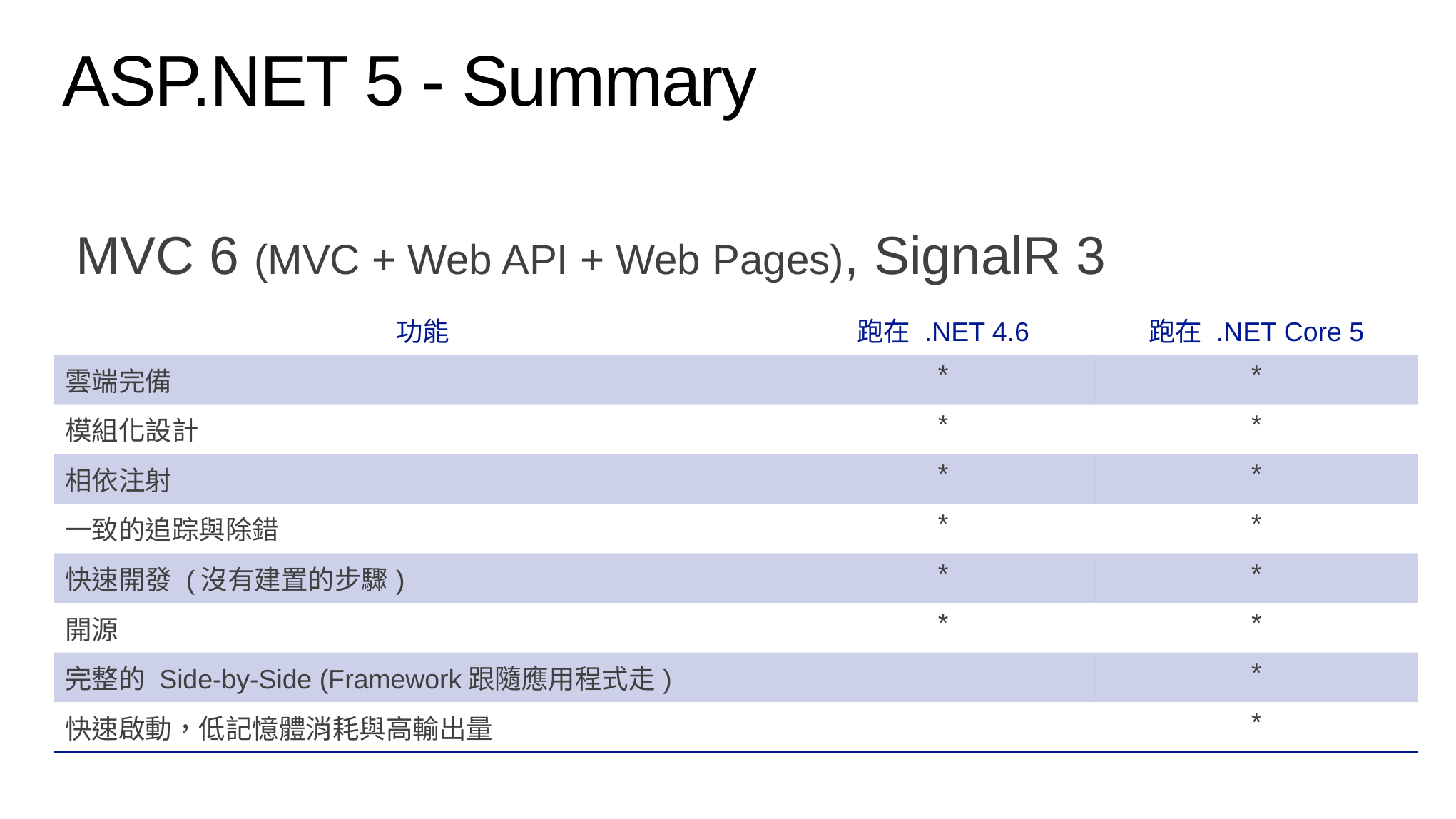

# ASP.NET 5 - Summary
MVC 6 (MVC + Web API + Web Pages), SignalR 3
| 功能 | 跑在 .NET 4.6 | 跑在 .NET Core 5 |
| --- | --- | --- |
| 雲端完備 | \* | \* |
| 模組化設計 | \* | \* |
| 相依注射 | \* | \* |
| 一致的追踪與除錯 | \* | \* |
| 快速開發 (沒有建置的步驟) | \* | \* |
| 開源 | \* | \* |
| 完整的 Side-by-Side (Framework跟隨應用程式走) |  | \* |
| 快速啟動，低記憶體消耗與高輸出量 |  | \* |